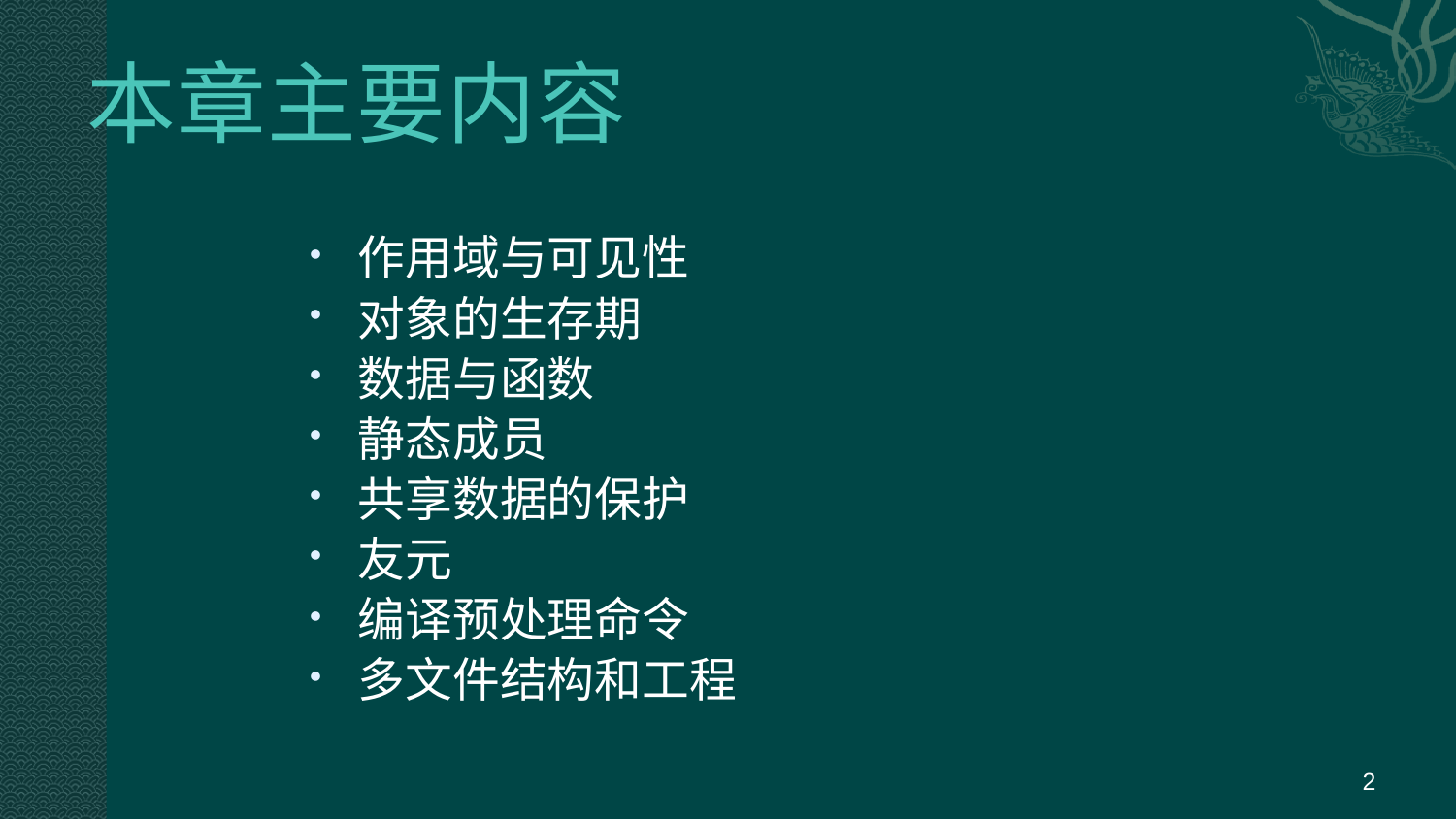

# 本章主要内容
作用域与可见性
对象的生存期
数据与函数
静态成员
共享数据的保护
友元
编译预处理命令
多文件结构和工程
2